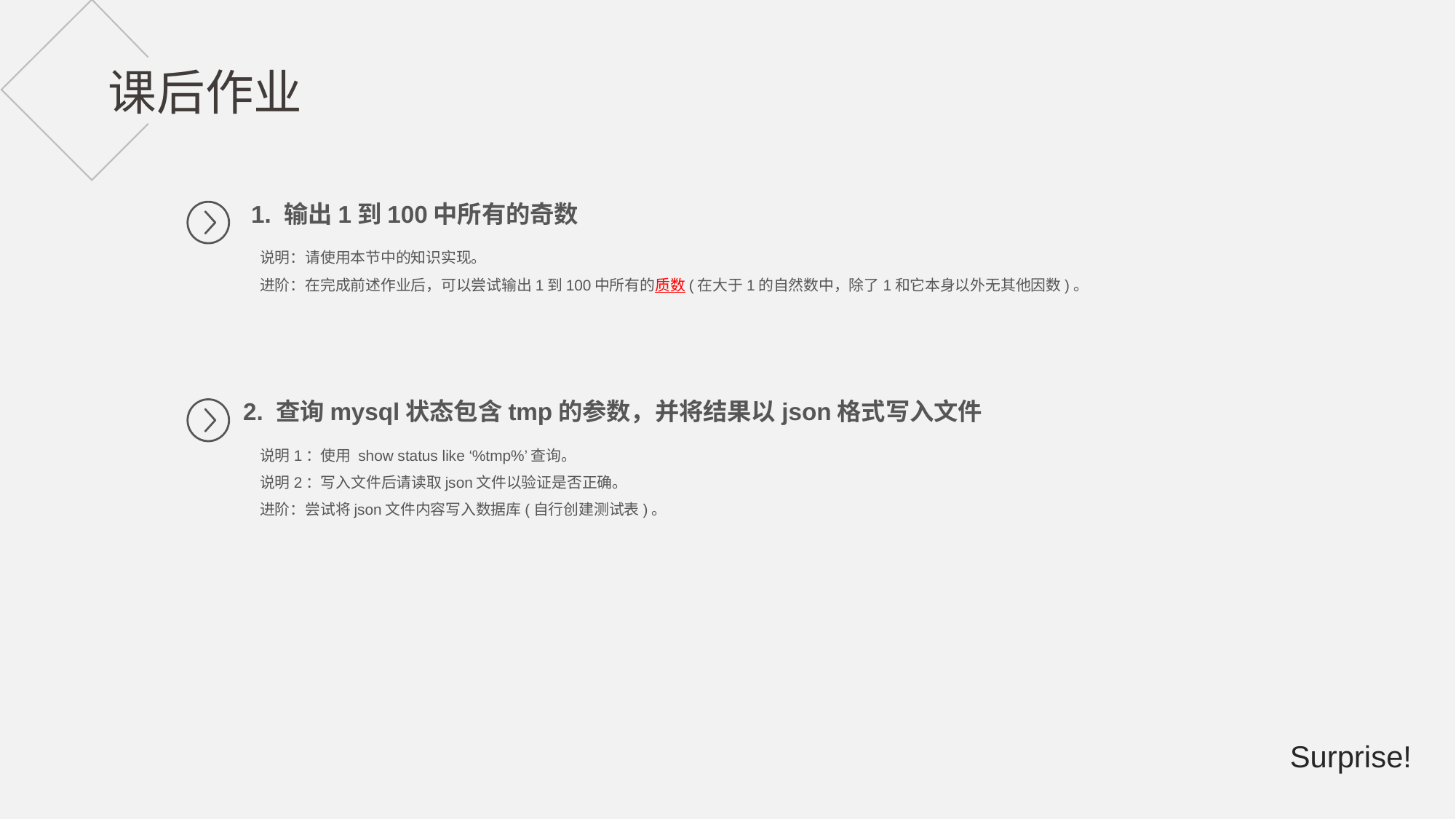

课后作业
1. 输出1到100中所有的奇数

说明：请使用本节中的知识实现。
进阶：在完成前述作业后，可以尝试输出1到100中所有的质数(在大于1的自然数中，除了1和它本身以外无其他因数)。
2. 查询mysql状态包含tmp的参数，并将结果以json格式写入文件

说明1：使用 show status like ‘%tmp%’查询。
说明2：写入文件后请读取json文件以验证是否正确。
进阶：尝试将json文件内容写入数据库(自行创建测试表)。
Surprise!